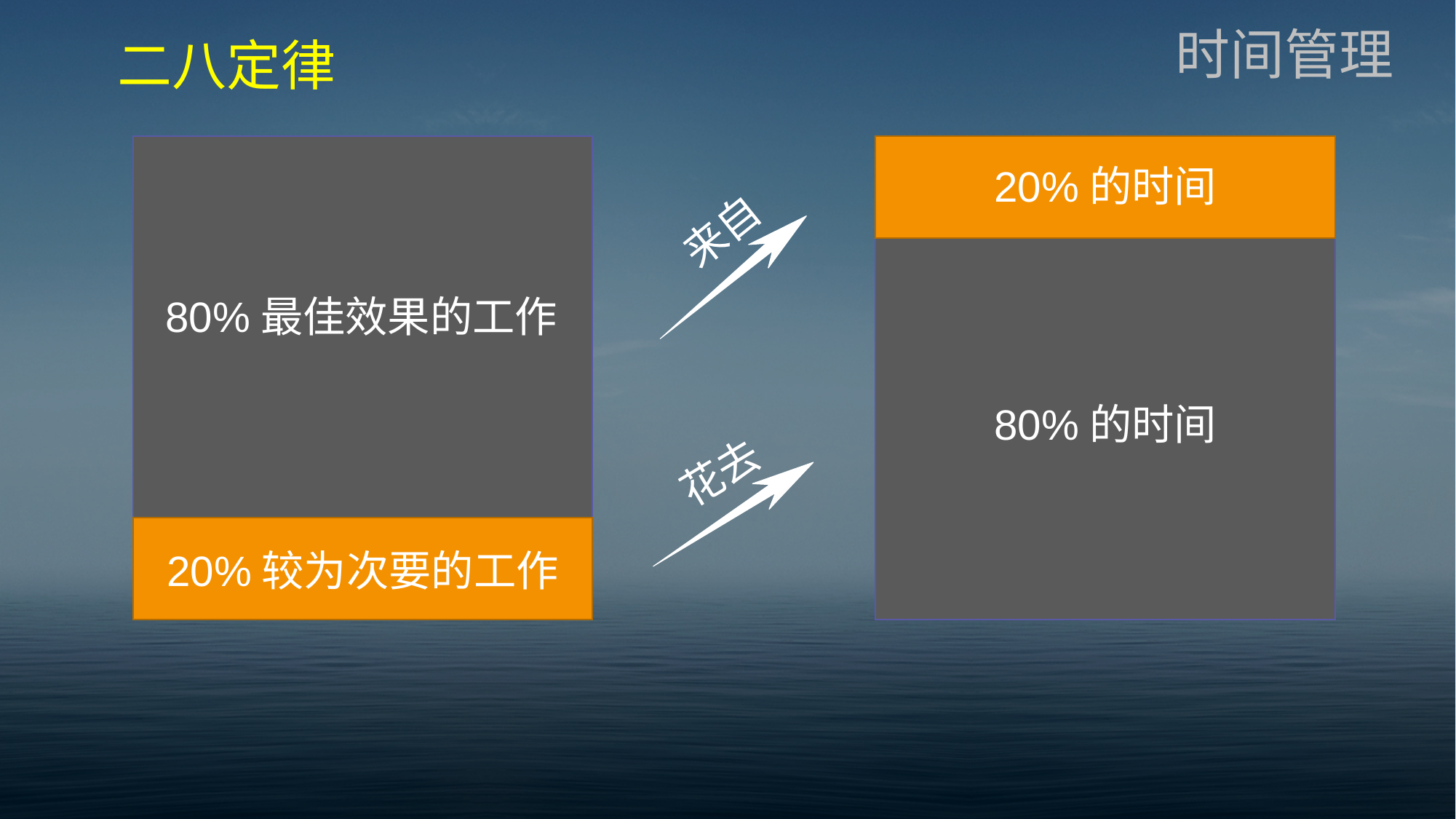

二八定律
时间管理

20%的时间

来自
80%最佳效果的工作

80%的时间

花去

20%较为次要的工作